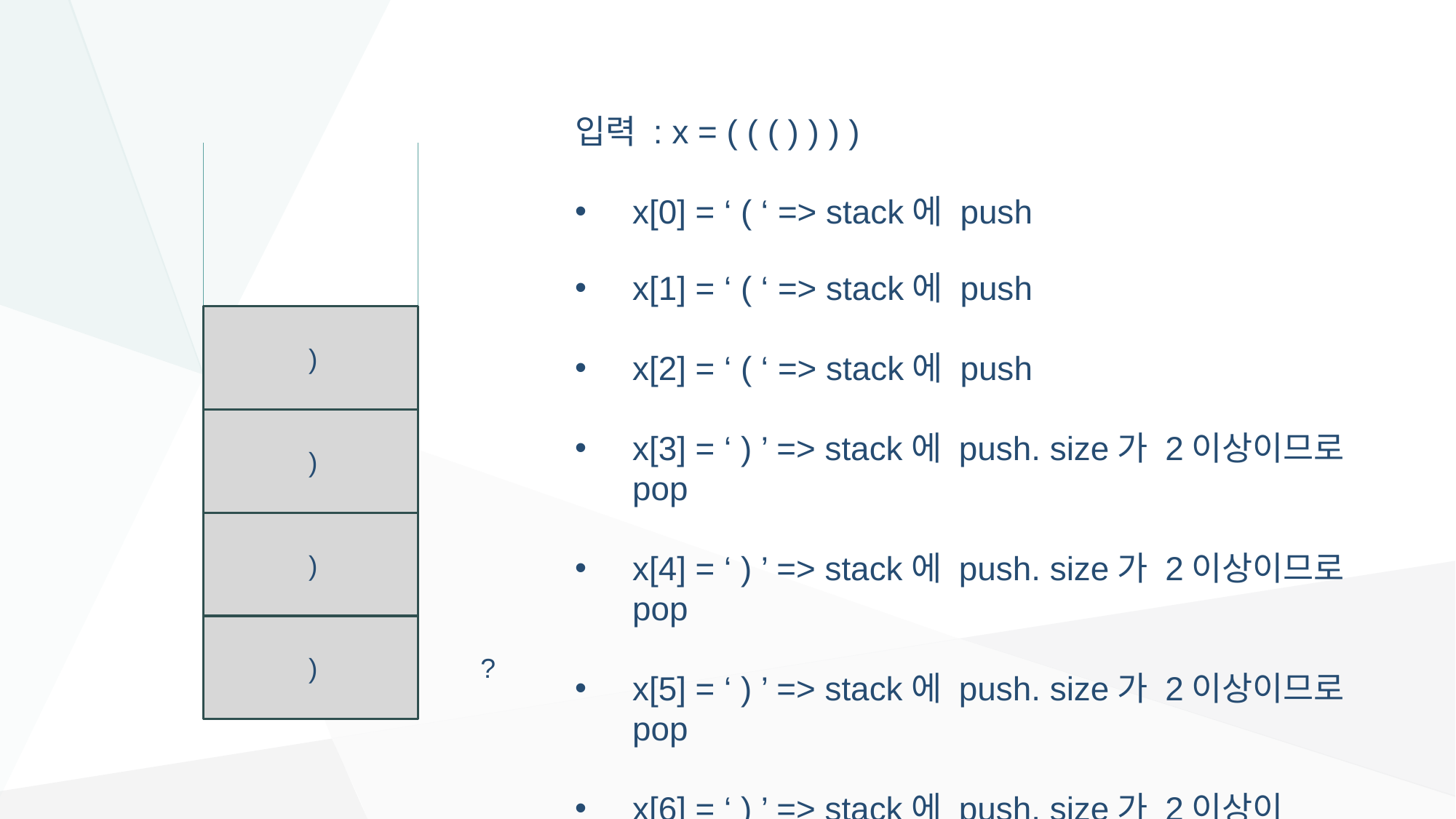

입력 : x = ( ( ( ) ) ) )

x[0] = ‘ ( ‘ => stack에 push

x[1] = ‘ ( ‘ => stack에 push

x[2] = ‘ ( ‘ => stack에 push

x[3] = ‘ ) ’ => stack에 push. size가 2이상이므로 pop

x[4] = ‘ ) ’ => stack에 push. size가 2이상이므로 pop

x[5] = ‘ ) ’ => stack에 push. size가 2이상이므로 pop

x[6] = ‘ ) ’ => stack에 push. size가 2이상이 아니므로
                           올바른 괄호 문자열이 아니다

)

(
)

(
)

(
)
?